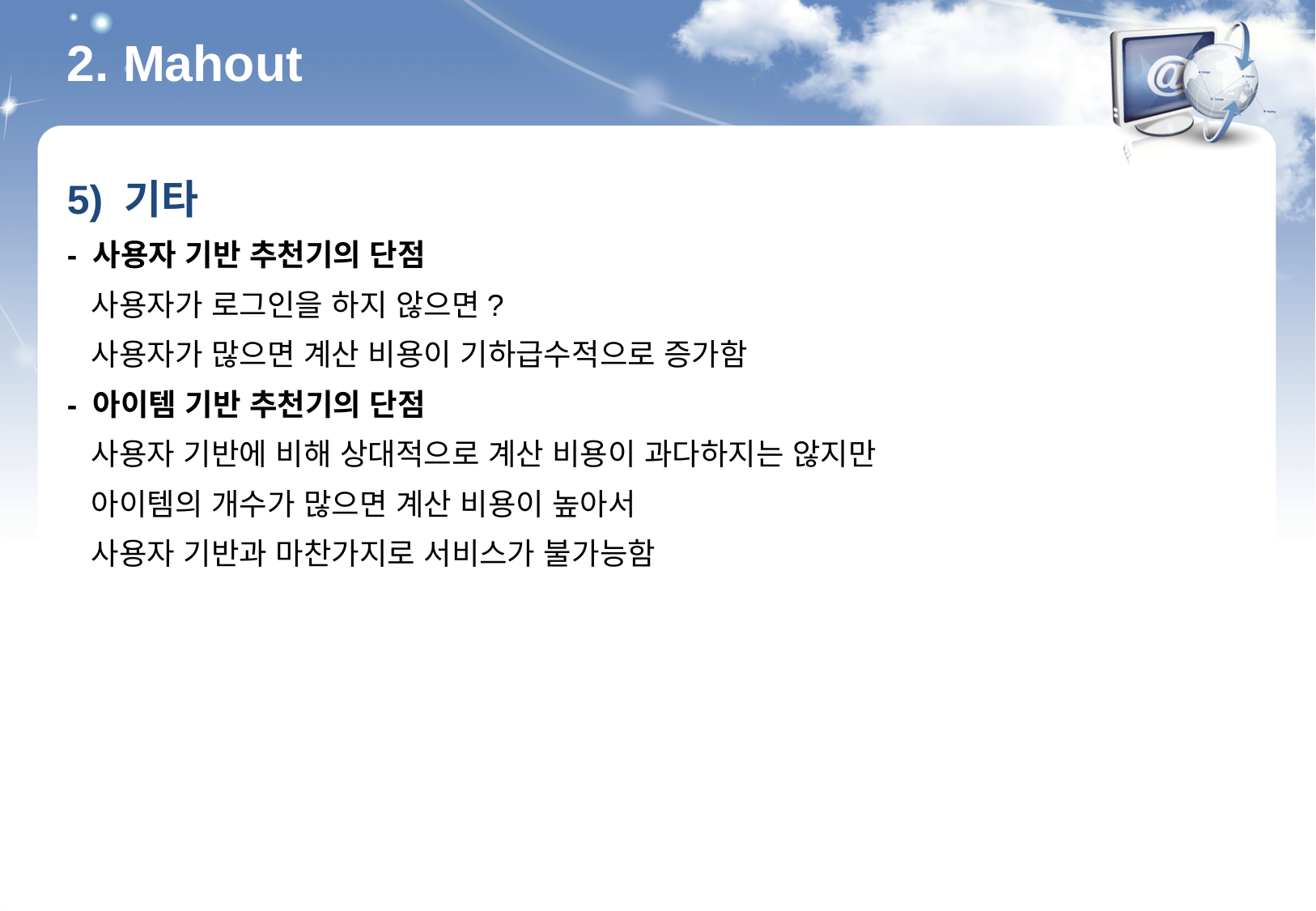

2. Mahout
5) 기타
- 사용자 기반 추천기의 단점
  사용자가 로그인을 하지 않으면?
  사용자가 많으면 계산 비용이 기하급수적으로 증가함
- 아이템 기반 추천기의 단점
  사용자 기반에 비해 상대적으로 계산 비용이 과다하지는 않지만
  아이템의 개수가 많으면 계산 비용이 높아서
  사용자 기반과 마찬가지로 서비스가 불가능함